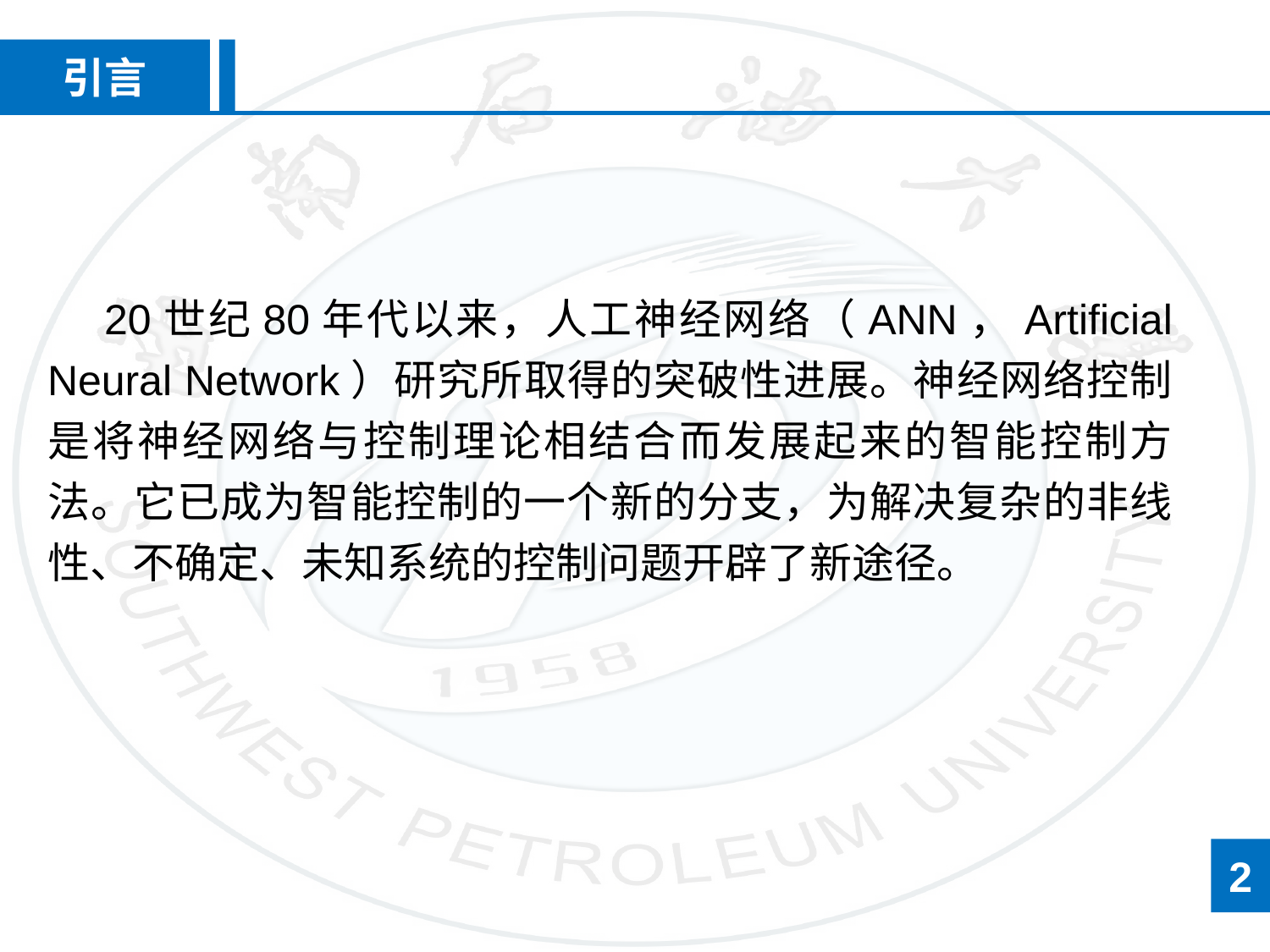

引言

    20世纪80年代以来，人工神经网络（ANN，Artificial Neural Network）研究所取得的突破性进展。神经网络控制是将神经网络与控制理论相结合而发展起来的智能控制方法。它已成为智能控制的一个新的分支，为解决复杂的非线性、不确定、未知系统的控制问题开辟了新途径。
2